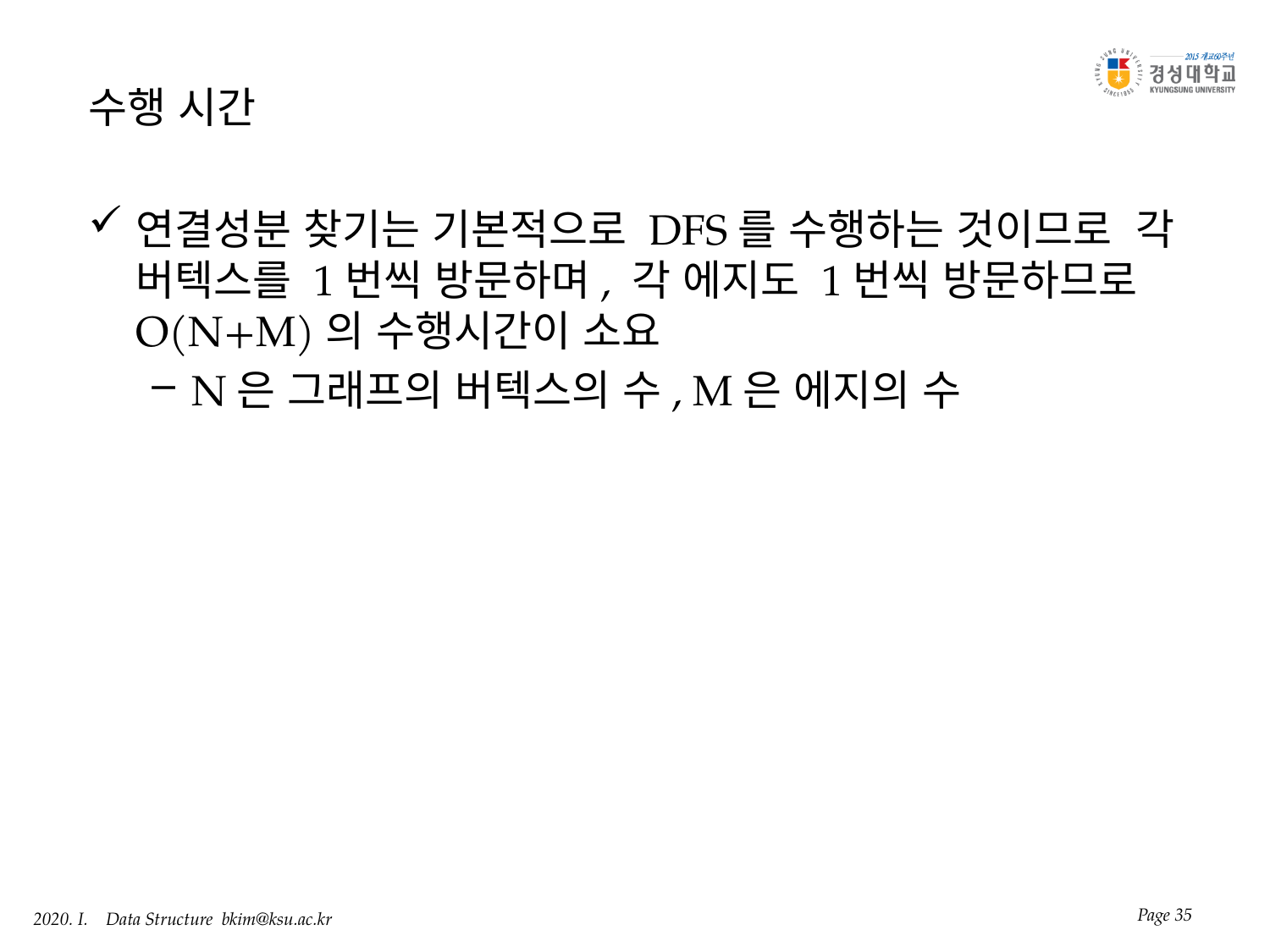

# 수행 시간
연결성분 찾기는 기본적으로 DFS를 수행하는 것이므로  각 버텍스를 1번씩 방문하며, 각 에지도 1번씩 방문하므로 O(N+M)의 수행시간이 소요
N은 그래프의 버텍스의 수, M은 에지의 수
Page 35